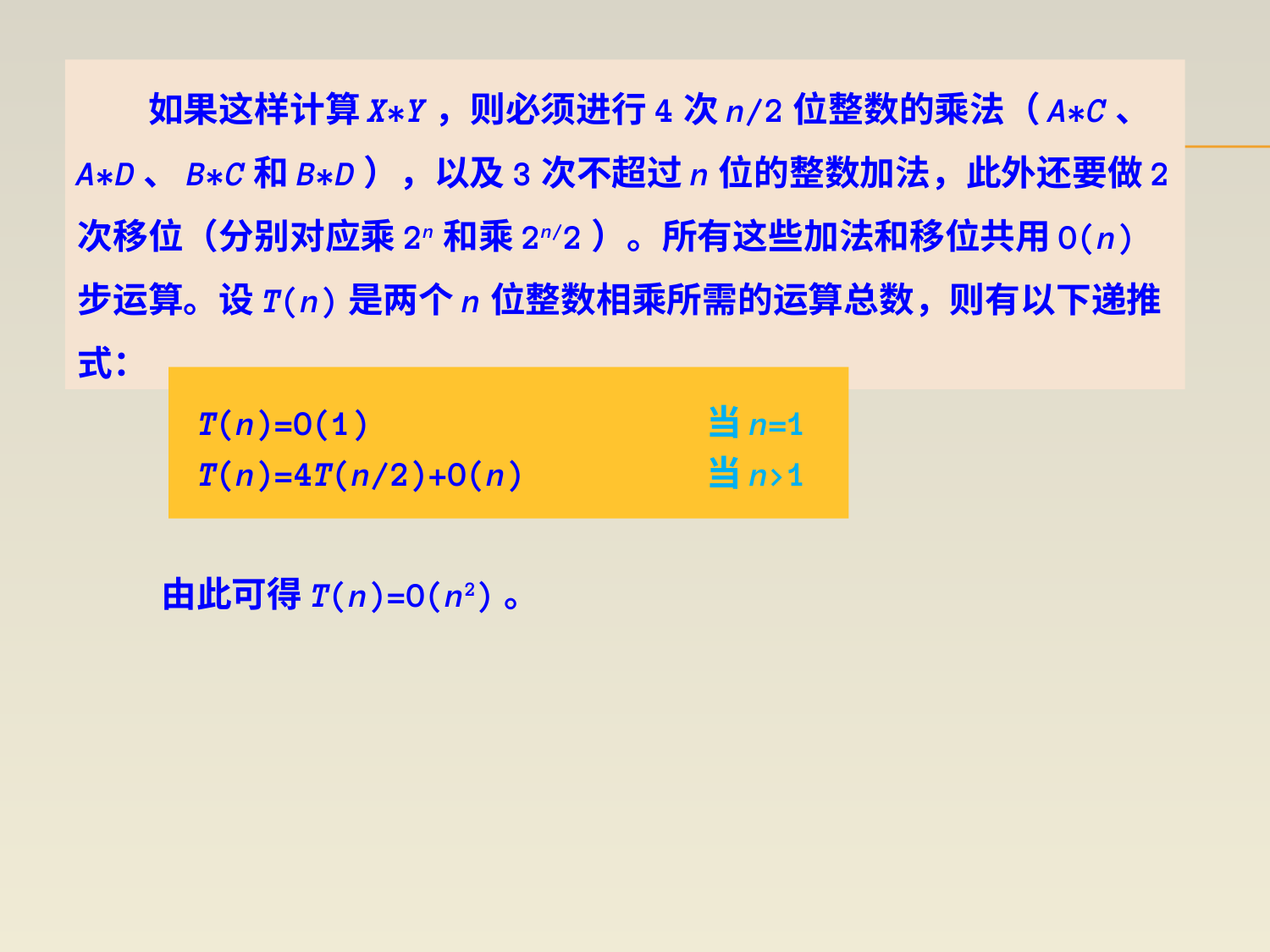

如果这样计算X*Y，则必须进行4次n/2位整数的乘法（A*C、A*D、B*C和B*D），以及3次不超过n位的整数加法，此外还要做2次移位（分别对应乘2n和乘2n/2）。所有这些加法和移位共用O(n)步运算。设T(n)是两个n位整数相乘所需的运算总数，则有以下递推式：
T(n)=O(1)			当n=1
T(n)=4T(n/2)+O(n)		当n>1
由此可得T(n)=O(n2)。